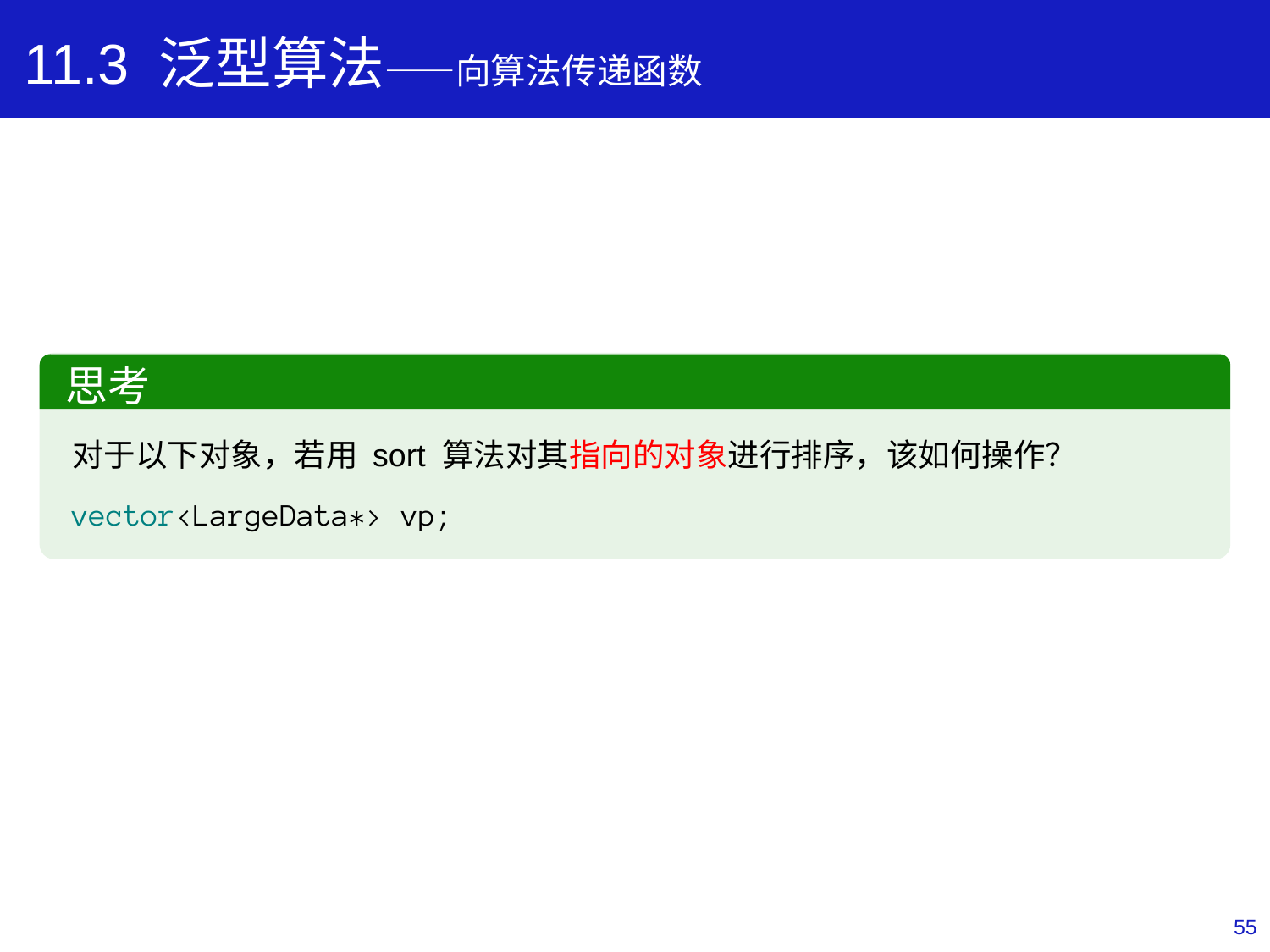

11.3 泛型算法——向算法传递函数
思考

对于以下对象，若用 sort 算法对其指向的对象进行排序，该如何操作？
vector<LargeData*> vp;
55